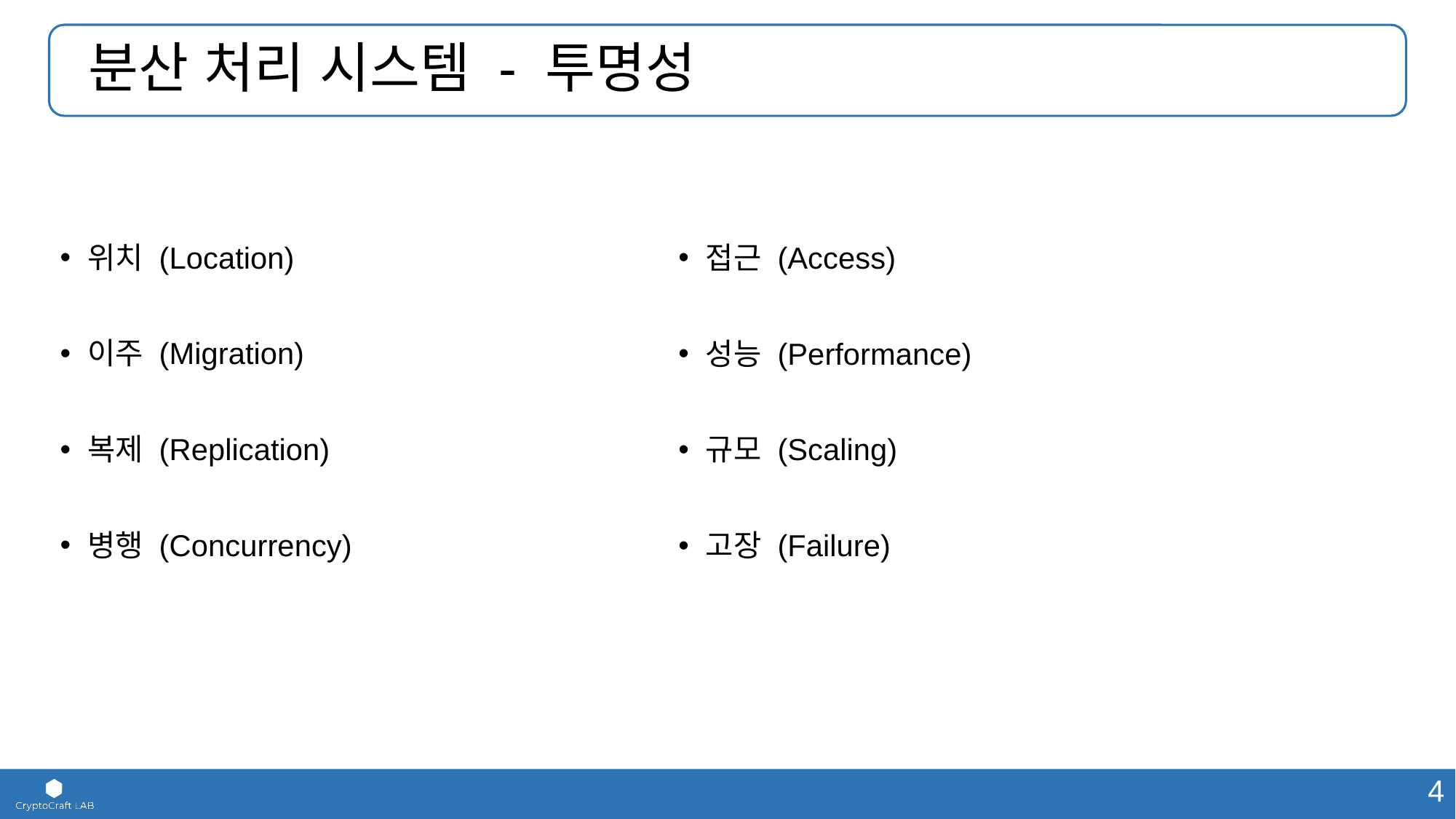

# 분산 처리 시스템 - 투명성

위치 (Location)

이주 (Migration)

복제 (Replication)

병행 (Concurrency)

접근 (Access)

성능 (Performance)

규모 (Scaling)

고장 (Failure)